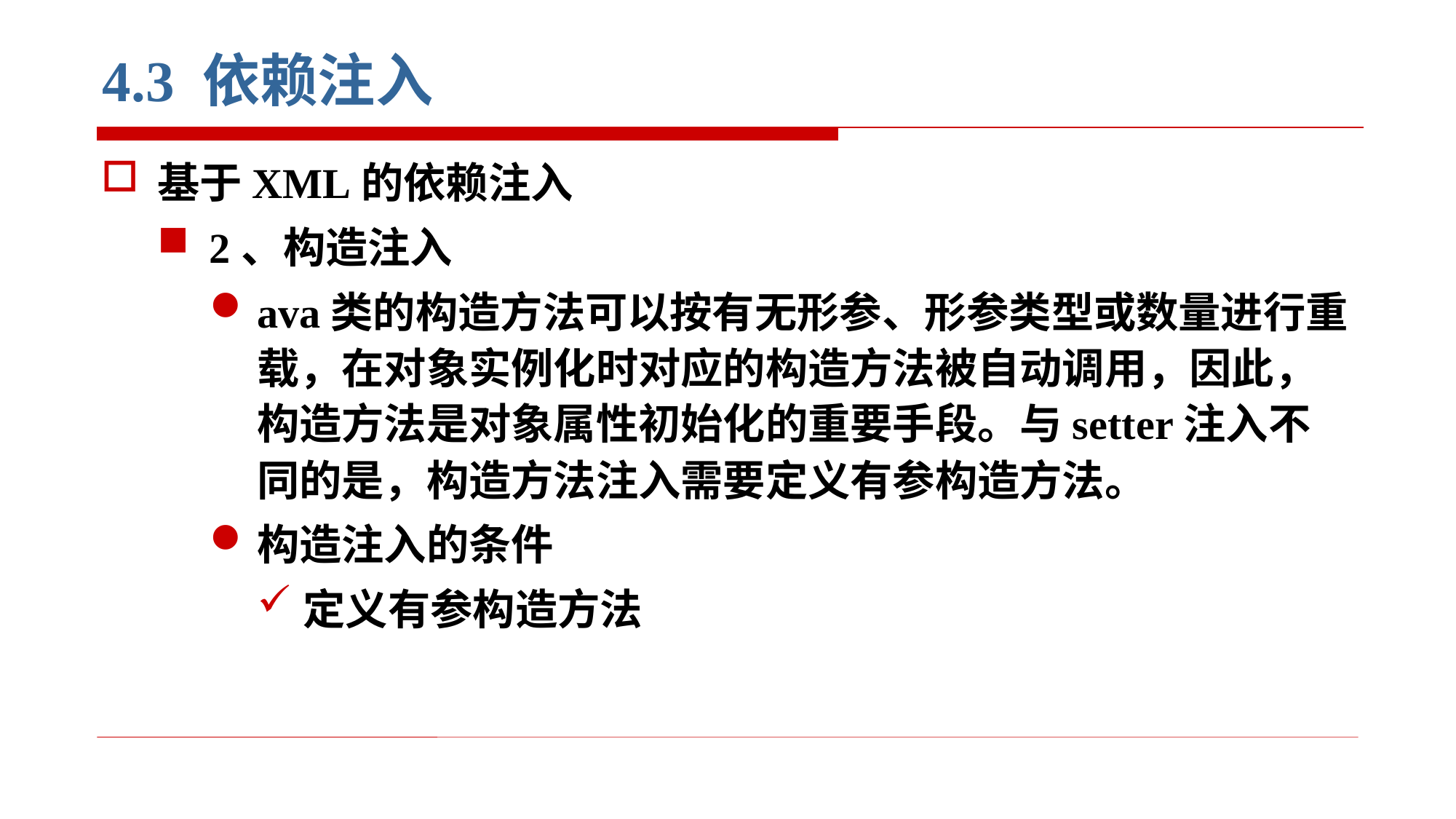

# 4.3 依赖注入
基于XML的依赖注入
2、构造注入
ava类的构造方法可以按有无形参、形参类型或数量进行重载，在对象实例化时对应的构造方法被自动调用，因此，构造方法是对象属性初始化的重要手段。与setter注入不同的是，构造方法注入需要定义有参构造方法。
构造注入的条件
定义有参构造方法
20